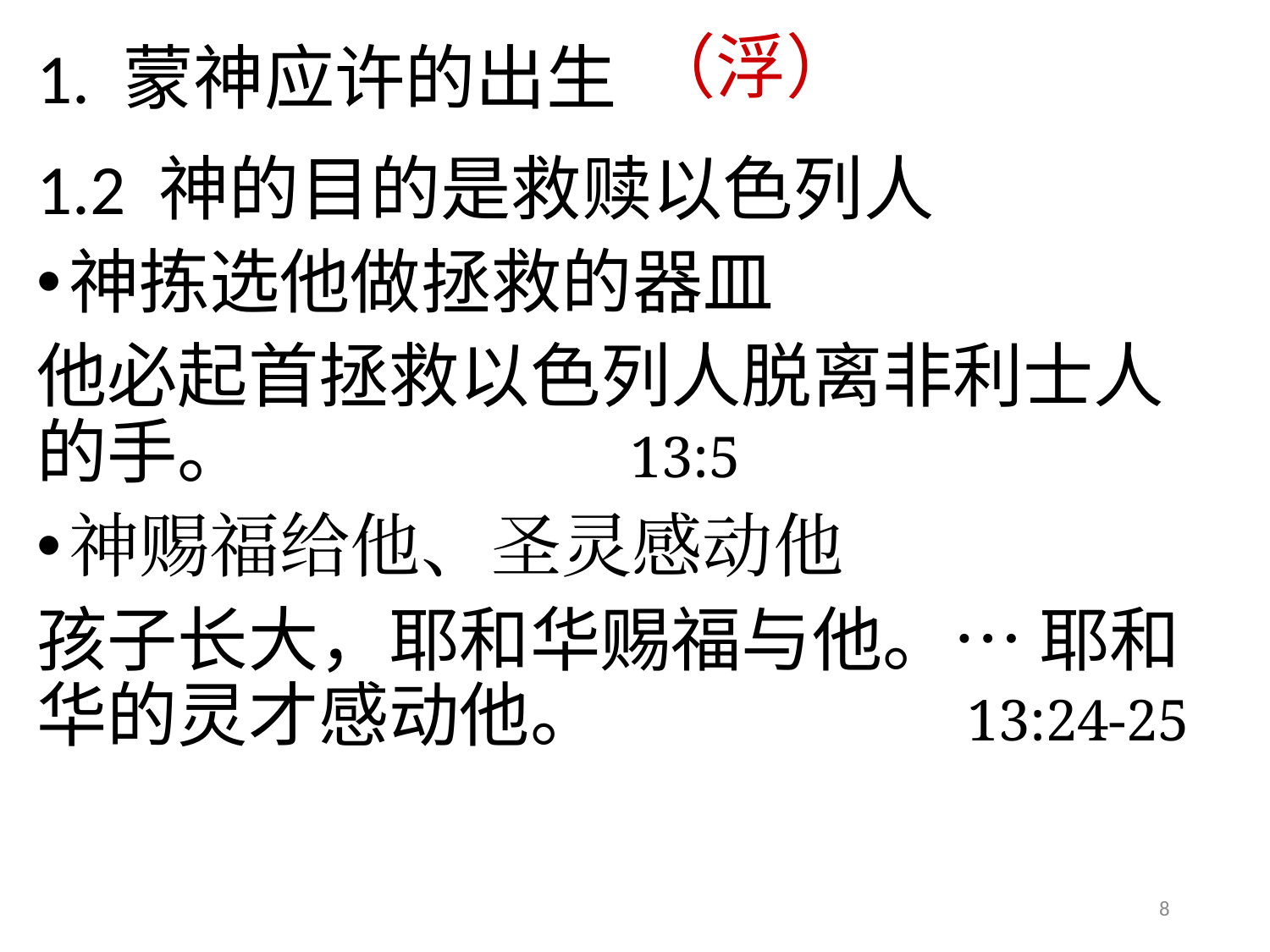

（浮）
# 1. 蒙神应许的出生
1.2 神的目的是救赎以色列人
神拣选他做拯救的器皿
他必起首拯救以色列人脱离非利士人的手。                       13:5
神赐福给他、圣灵感动他
孩子长大，耶和华赐福与他。… 耶和华的灵才感动他。                      13:24-25

8